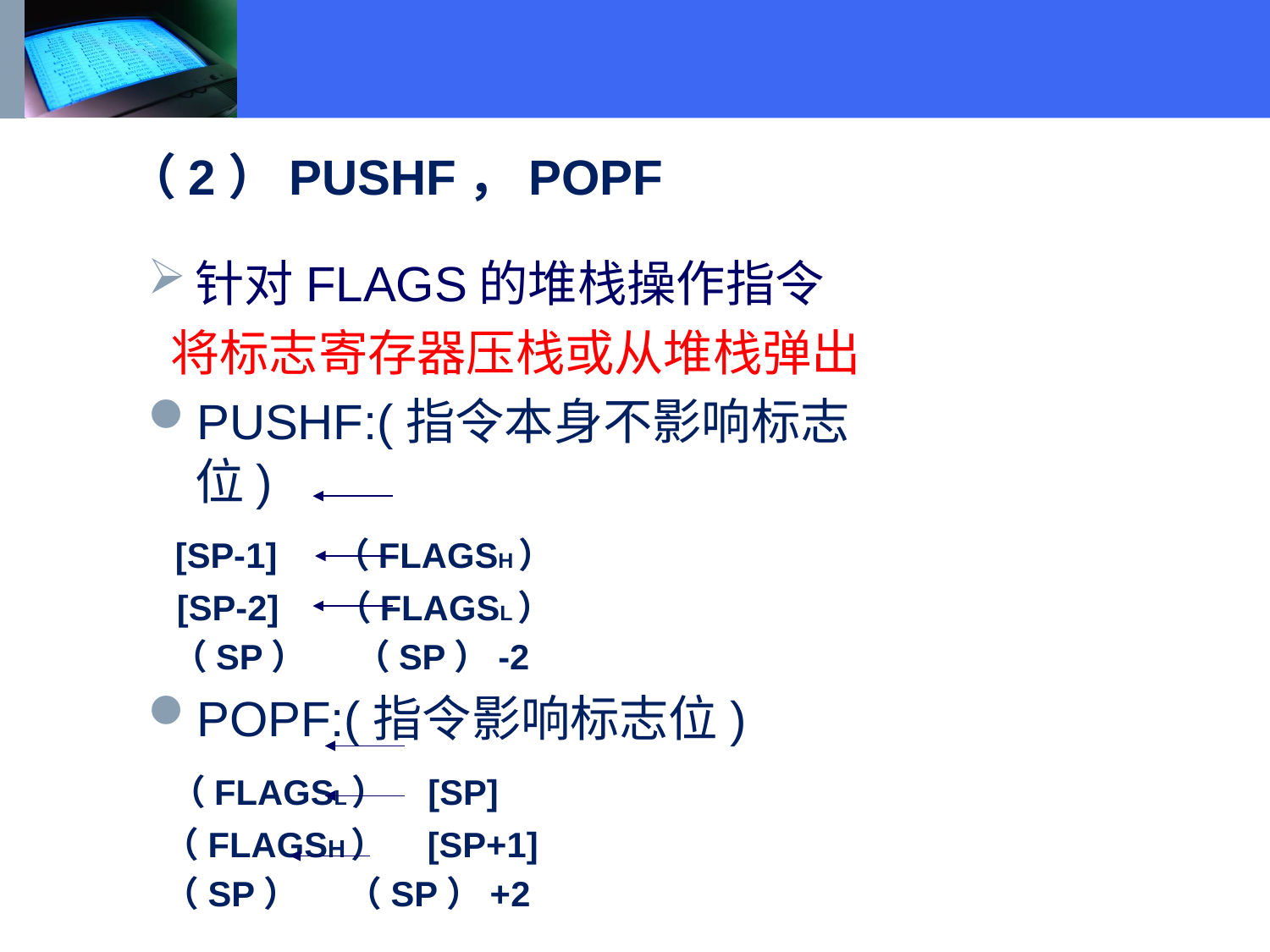

（2）PUSHF，POPF
针对FLAGS的堆栈操作指令
 将标志寄存器压栈或从堆栈弹出
PUSHF:(指令本身不影响标志位)
  [SP-1]     （FLAGSH）
   [SP-2]     （FLAGSL）
  （SP）      （SP）-2
POPF:(指令影响标志位)
 （FLAGSL）    [SP]
 （FLAGSH）    [SP+1]
 （SP）      （SP）+2